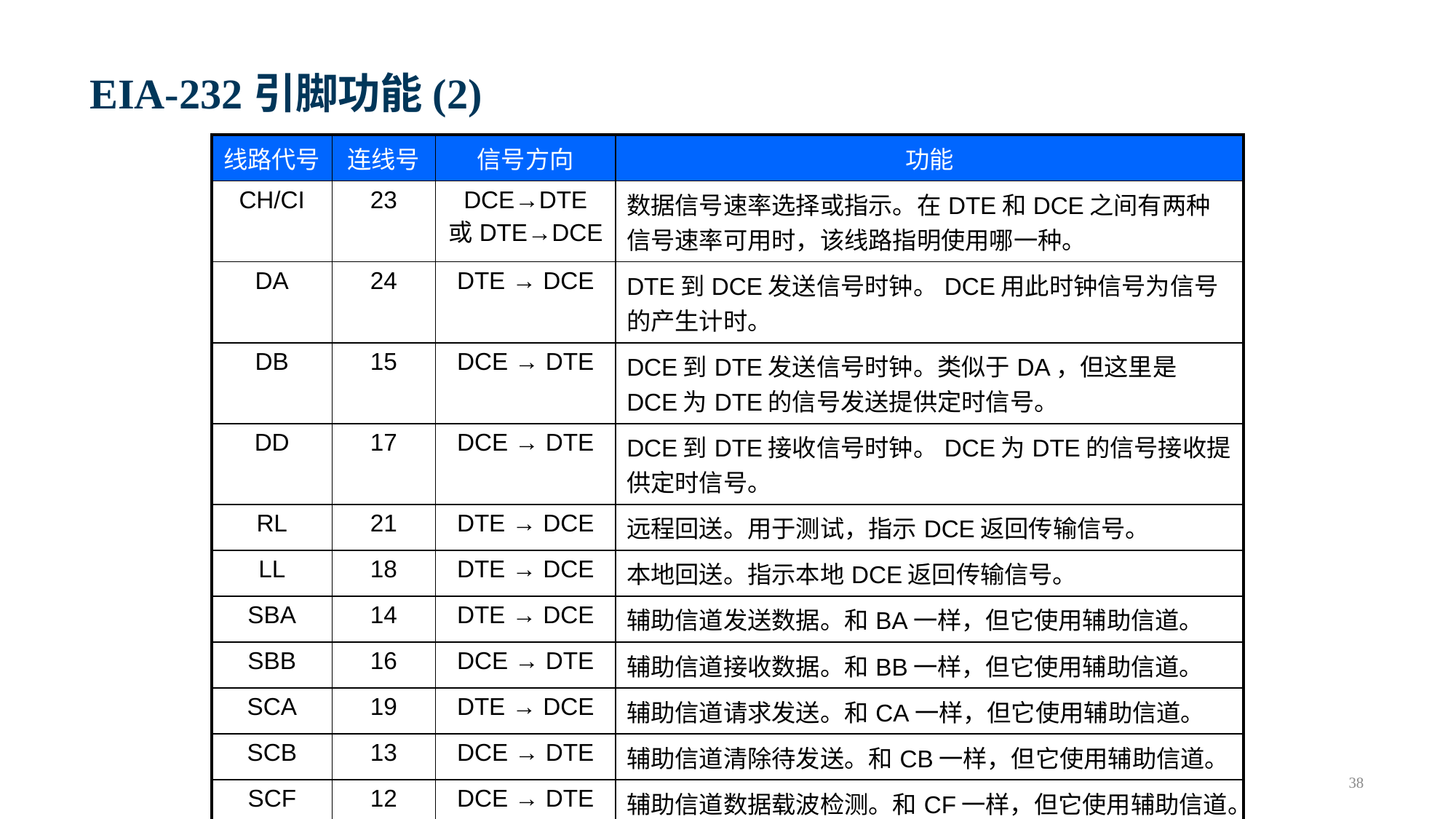

# EIA-232引脚功能(2)
| 线路代号 | 连线号 | 信号方向 | 功能 |
| --- | --- | --- | --- |
| CH/CI | 23 | DCE→DTE 或DTE→DCE | 数据信号速率选择或指示。在DTE和DCE之间有两种信号速率可用时，该线路指明使用哪一种。 |
| DA | 24 | DTE → DCE | DTE到DCE发送信号时钟。DCE用此时钟信号为信号的产生计时。 |
| DB | 15 | DCE → DTE | DCE到DTE发送信号时钟。类似于DA，但这里是DCE为DTE的信号发送提供定时信号。 |
| DD | 17 | DCE → DTE | DCE到DTE接收信号时钟。DCE为DTE的信号接收提供定时信号。 |
| RL | 21 | DTE → DCE | 远程回送。用于测试，指示DCE返回传输信号。 |
| LL | 18 | DTE → DCE | 本地回送。指示本地DCE返回传输信号。 |
| SBA | 14 | DTE → DCE | 辅助信道发送数据。和BA一样，但它使用辅助信道。 |
| SBB | 16 | DCE → DTE | 辅助信道接收数据。和BB一样，但它使用辅助信道。 |
| SCA | 19 | DTE → DCE | 辅助信道请求发送。和CA一样，但它使用辅助信道。 |
| SCB | 13 | DCE → DTE | 辅助信道清除待发送。和CB一样，但它使用辅助信道。 |
| SCF | 12 | DCE → DTE | 辅助信道数据载波检测。和CF一样，但它使用辅助信道。 |
| TM | 25 | DCE → DTE | 测试模式。表示DCE处于测试模式。 |
38